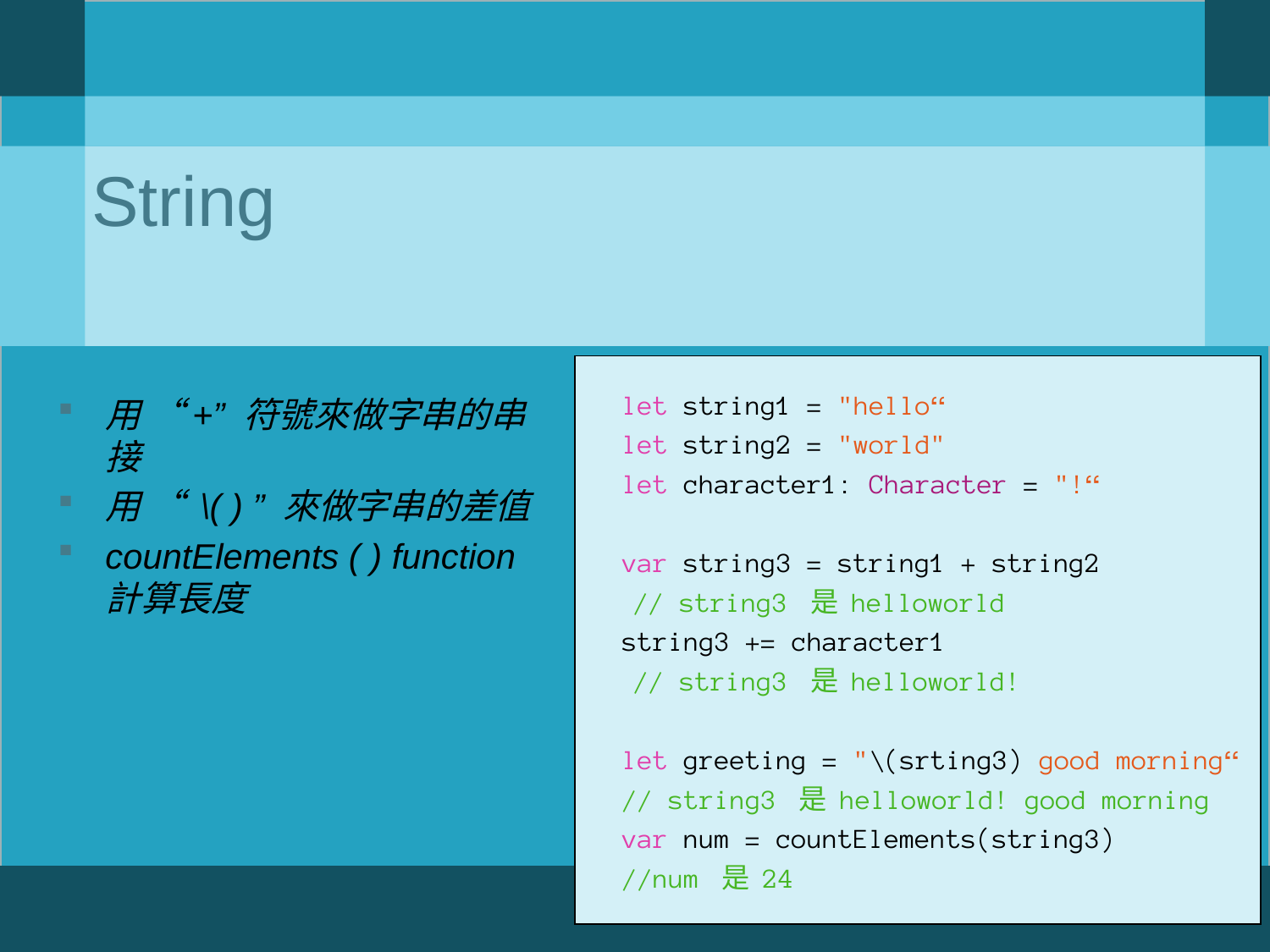

# String
　let string1 = "hello“
　let string2 = "world"
　let character1: Character = "!“

　var string3 = string1 + string2
   // string3 是 helloworld
　string3 += character1
   // string3 是 helloworld!

　let greeting = "\(srting3) good morning“
　// string3 是 helloworld! good morning
　var num = countElements(string3)
　//num 是 24
用 “+” 符號來做字串的串接
用 “ \( ) ” 來做字串的差值
countElements ( ) function   計算長度